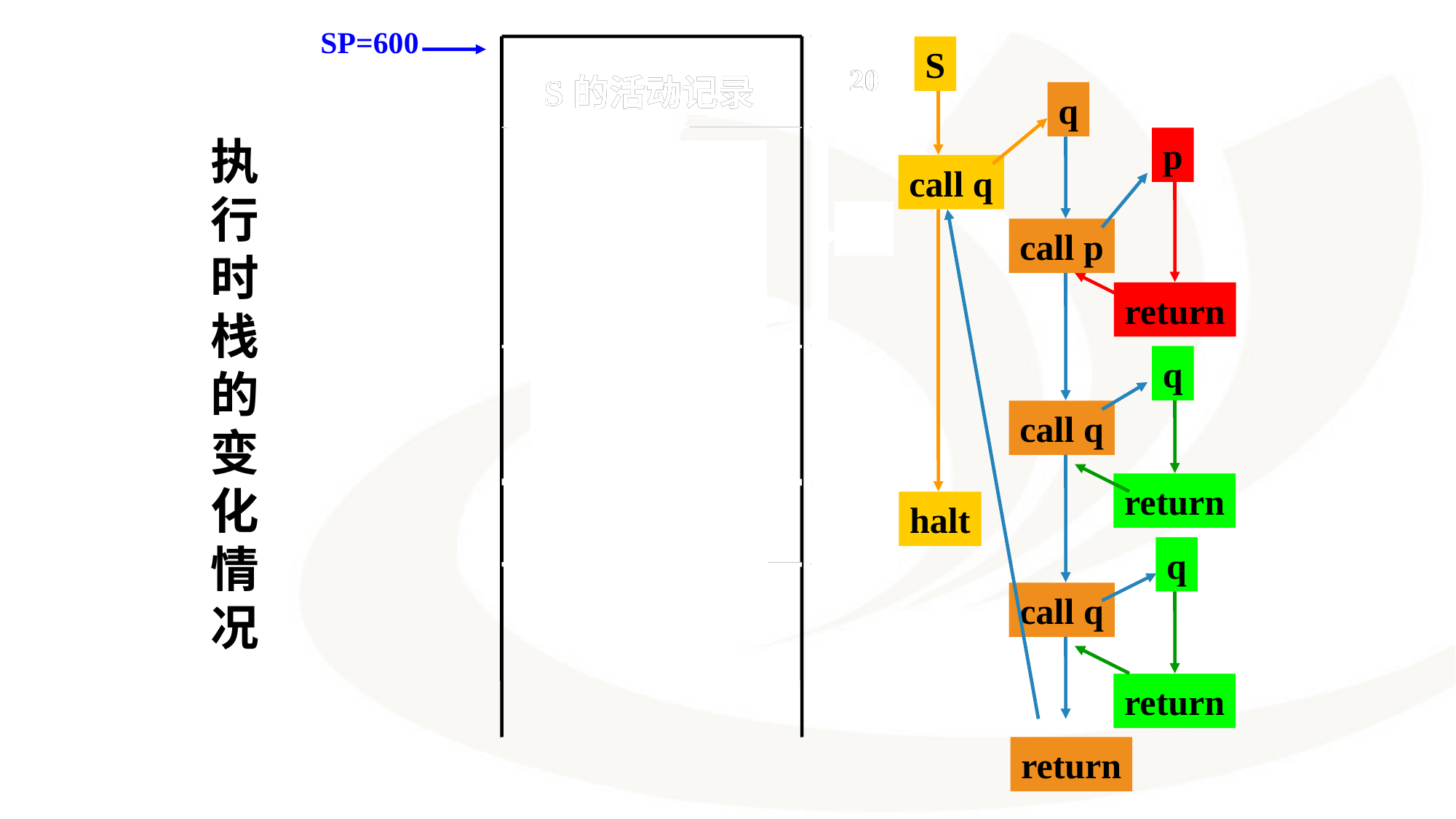

SP=620

SP=600

SP=600

20

20
S
S的活动记录

S的活动记录

q

SP=680

SP=680

SP=680

SP=620

SP=620

SP=620

执行时栈的变化情况
p

60

60

q的活动记录

返回地址152
返回地址152
call q

call p
q的活动记录

return
q

40

60

60

60

60

40
p的活动记录

q的活动记录

q的活动记录

返回地址344
返回地址344
返回地址396
返回地址396
返回地址448
返回地址448

call q

p的活动记录

q的活动记录

q的活动记录

return
halt
q

call q

return
return